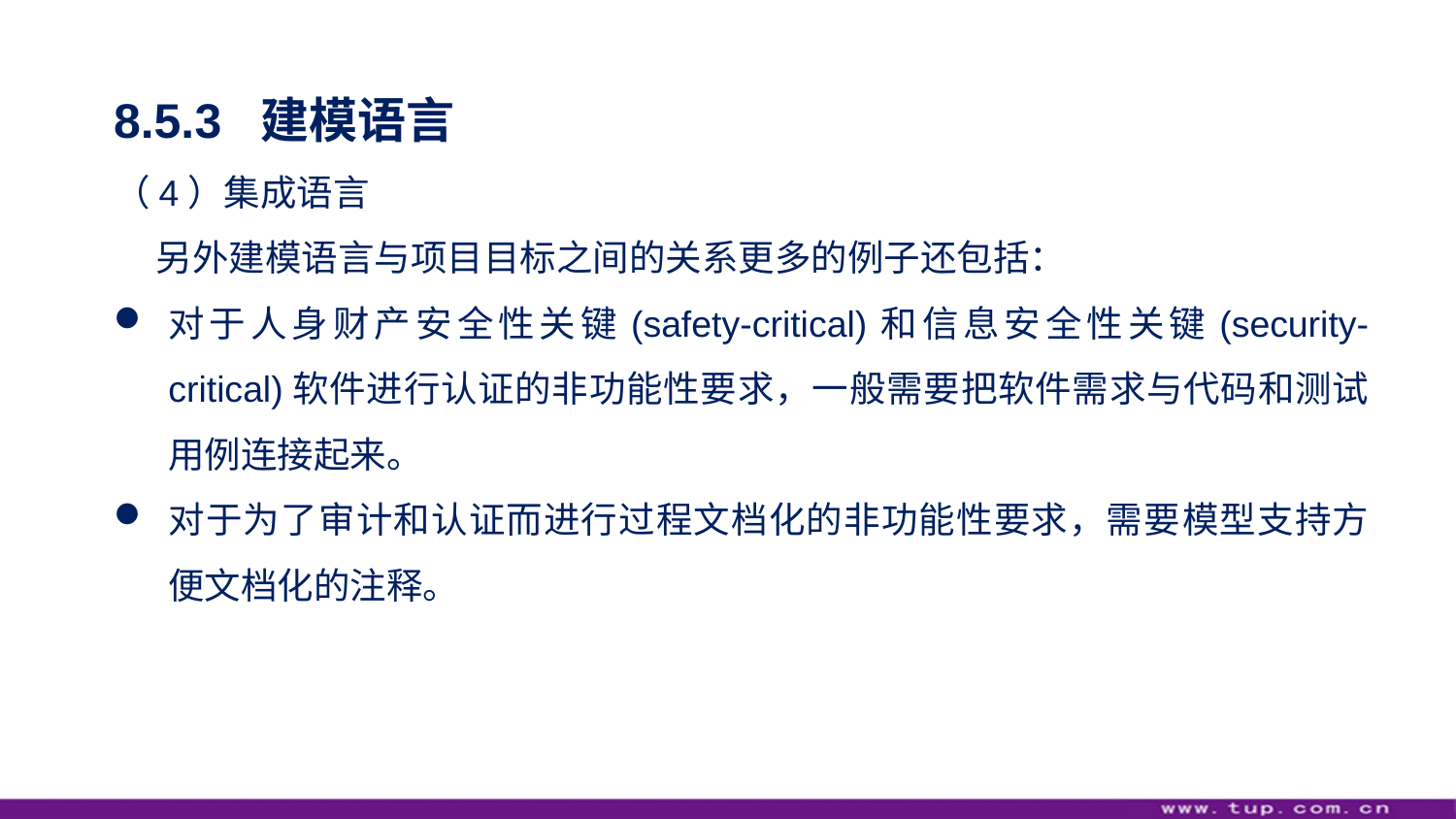

8.5.3  建模语言
（4）集成语言
另外建模语言与项目目标之间的关系更多的例子还包括：
对于人身财产安全性关键(safety-critical)和信息安全性关键(security-critical)软件进行认证的非功能性要求，一般需要把软件需求与代码和测试用例连接起来。
对于为了审计和认证而进行过程文档化的非功能性要求，需要模型支持方便文档化的注释。